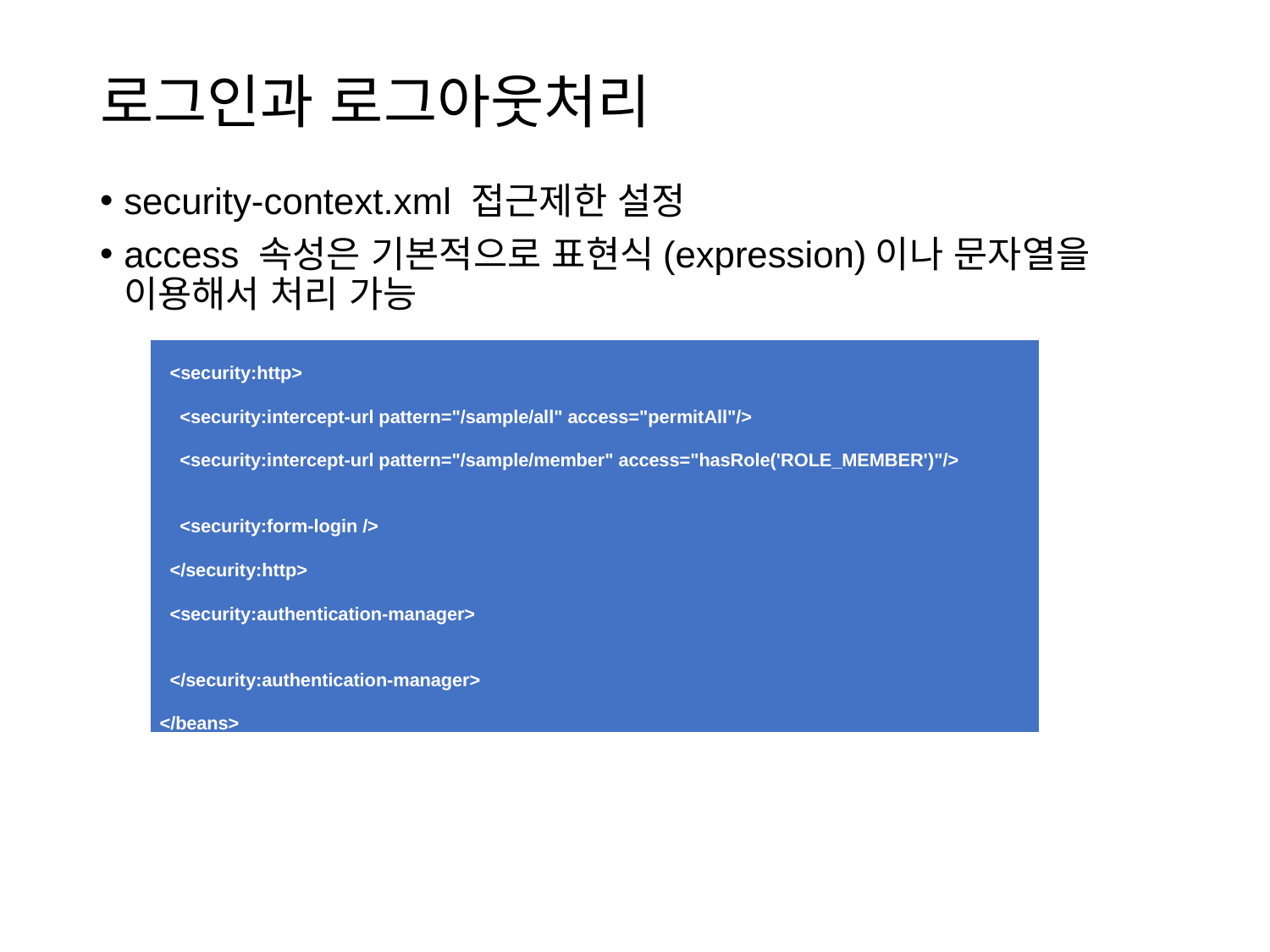

# 로그인과 로그아웃처리
security-context.xml 접근제한 설정
access 속성은 기본적으로 표현식(expression)이나 문자열을 이용해서 처리 가능
| <security:http> <security:intercept-url pattern="/sample/all" access="permitAll"/> <security:intercept-url pattern="/sample/member" access="hasRole('ROLE\_MEMBER')"/>   <security:form-login />   </security:http>   <security:authentication-manager>     </security:authentication-manager>   </beans> |
| --- |